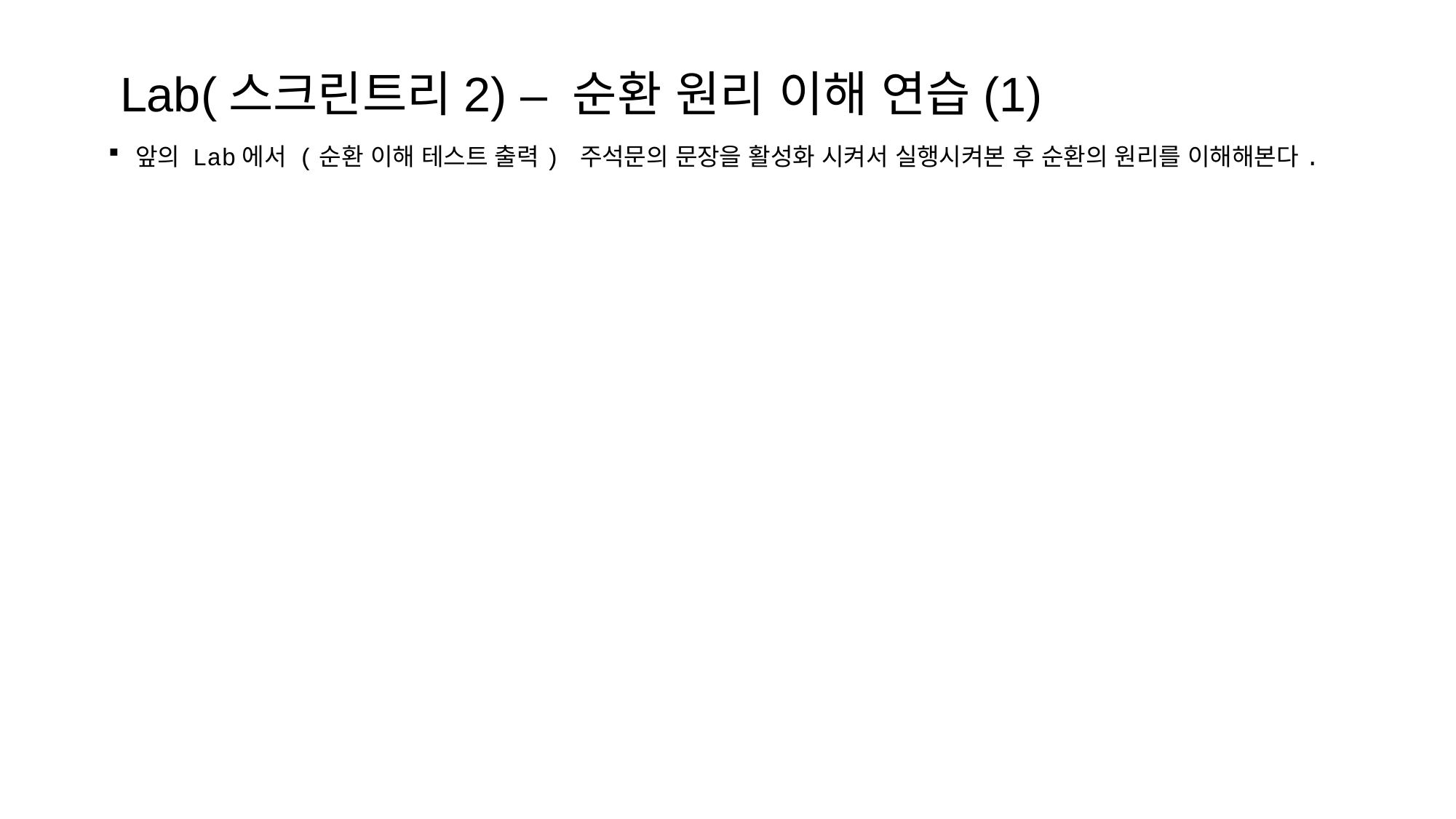

# Lab(스크린트리2) – 순환 원리 이해 연습(1)
앞의 Lab에서 (순환 이해 테스트 출력) 주석문의 문장을 활성화 시켜서 실행시켜본 후 순환의 원리를 이해해본다.